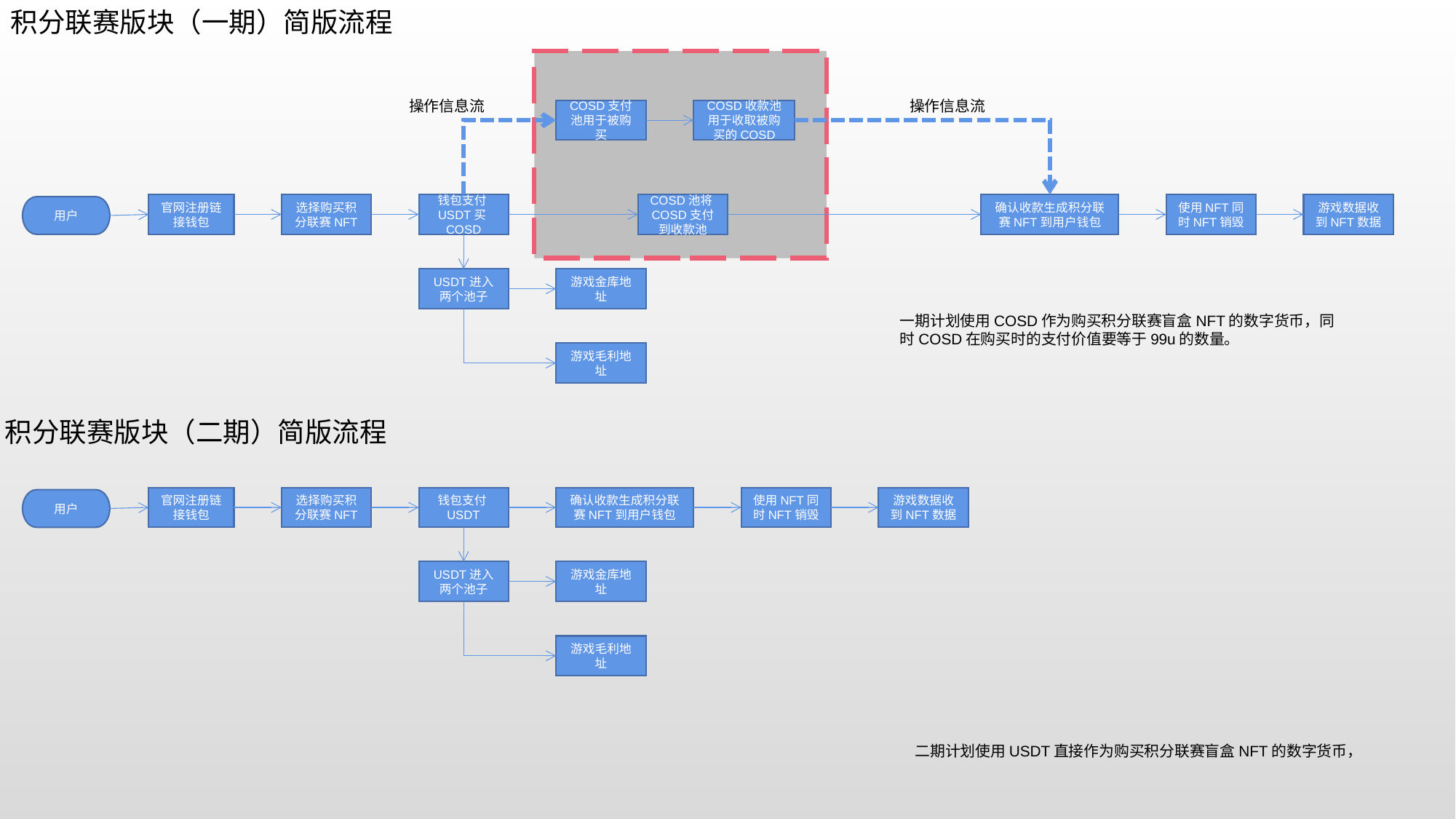

积分联赛版块（一期）简版流程

操作信息流
操作信息流
COSD支付池用于被购买
COSD收款池用于收取被购买的COSD
官网注册链接钱包
选择购买积分联赛NFT
钱包支付USDT买COSD
COSD池将COSD支付到收款池
确认收款生成积分联赛NFT到用户钱包
使用NFT同时NFT销毁
游戏数据收到NFT数据
用户
USDT进入两个池子
游戏金库地址
一期计划使用COSD作为购买积分联赛盲盒NFT的数字货币，同时COSD在购买时的支付价值要等于99u的数量。
游戏毛利地址
积分联赛版块（二期）简版流程
官网注册链接钱包
选择购买积分联赛NFT
钱包支付USDT
确认收款生成积分联赛NFT到用户钱包
使用NFT同时NFT销毁
游戏数据收到NFT数据
用户
USDT进入两个池子
游戏金库地址
游戏毛利地址
二期计划使用USDT直接作为购买积分联赛盲盒NFT的数字货币，